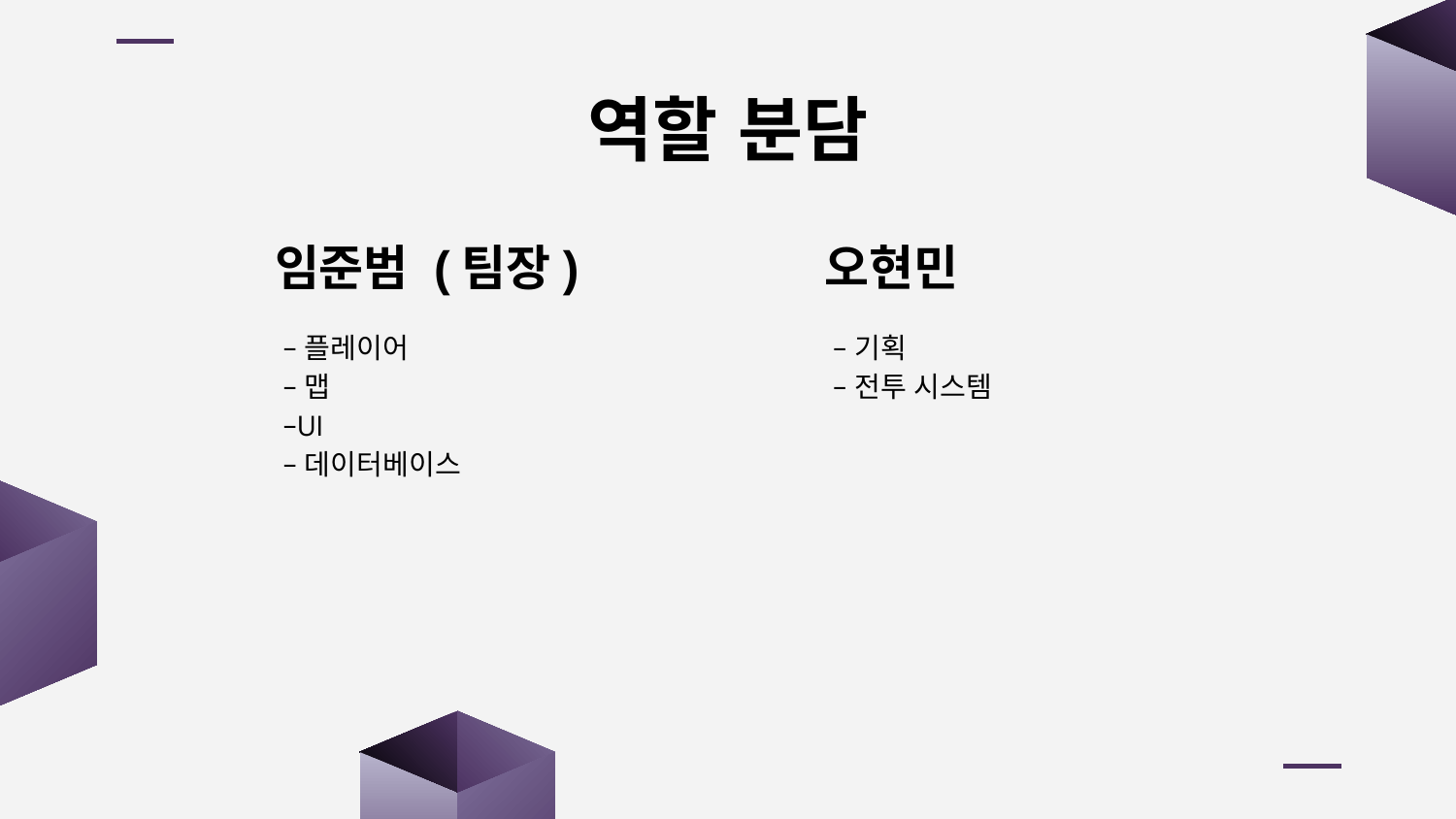

# 역할 분담

임준범 (팀장)
오현민
 -플레이어
 -맵
 -UI
 -데이터베이스

 -기획
 -전투 시스템